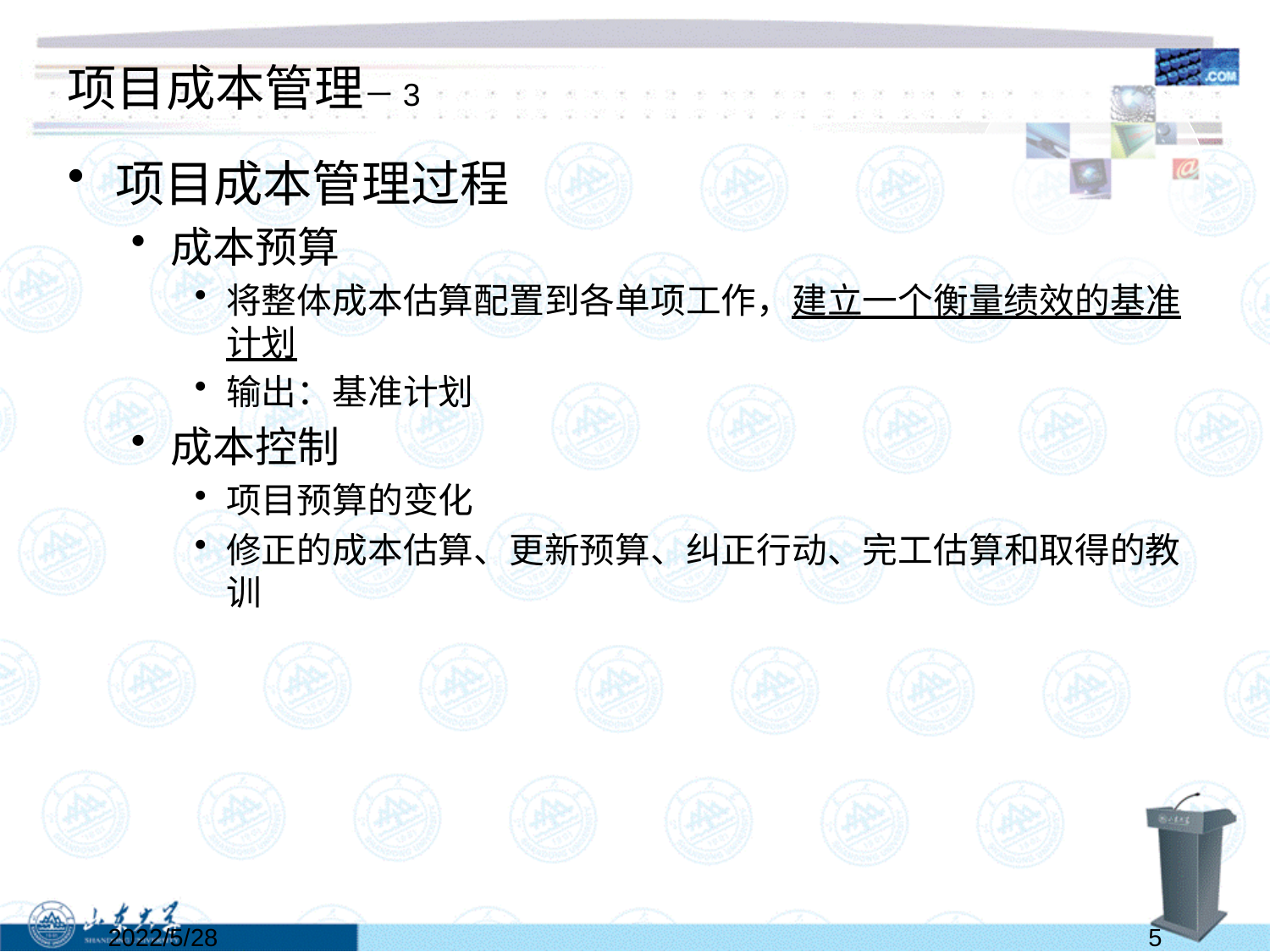

# 项目成本管理－3
项目成本管理过程
成本预算
将整体成本估算配置到各单项工作，建立一个衡量绩效的基准计划
输出：基准计划
成本控制
项目预算的变化
修正的成本估算、更新预算、纠正行动、完工估算和取得的教训

2022/5/28
5